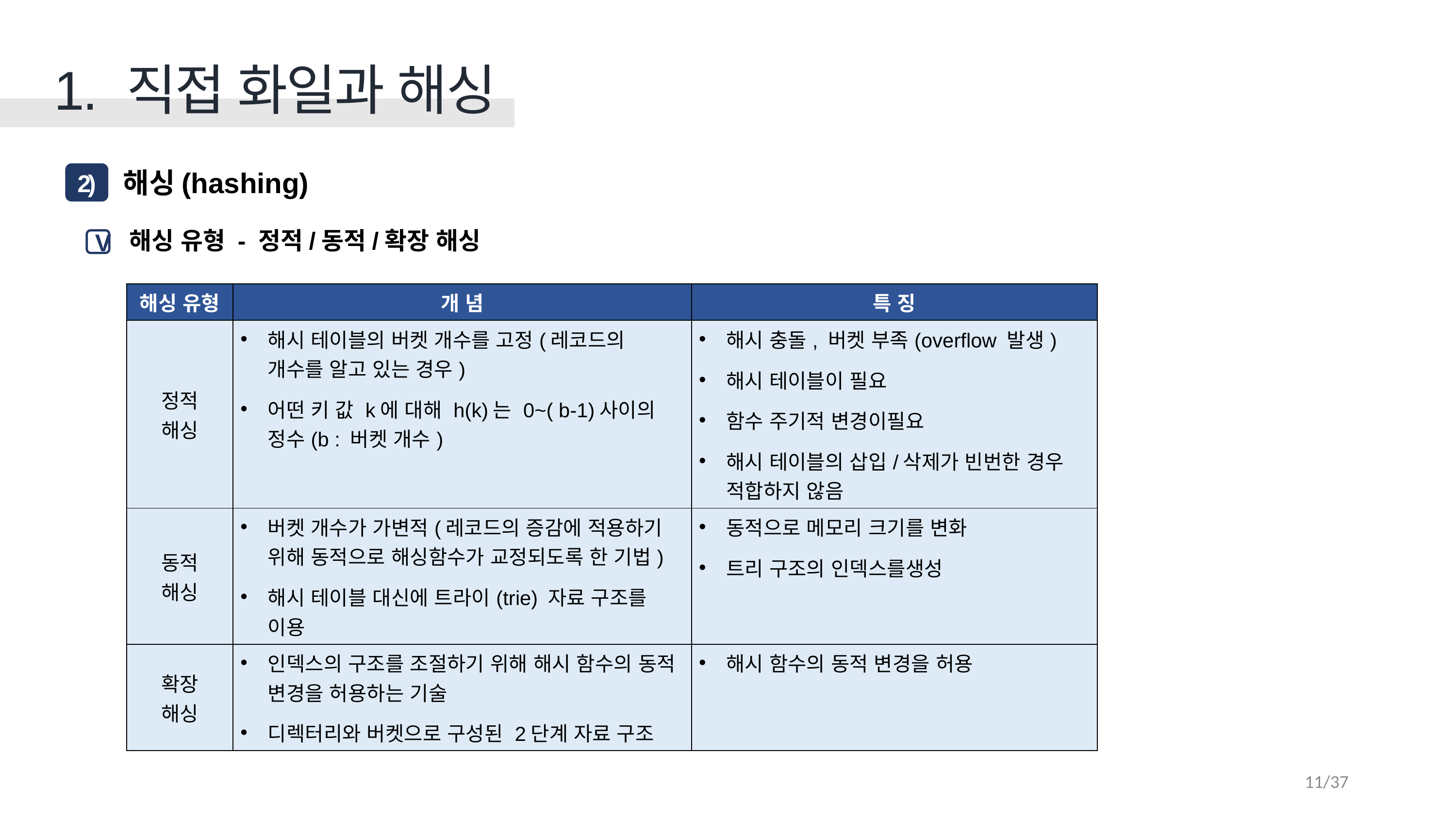

1. 직접 화일과 해싱

 해싱(hashing)
2)
 해싱 유형 - 정적/동적/확장 해싱

V
| 해싱 유형 | 개 념 | 특 징 |
| --- | --- | --- |
| 정적 해싱 | 해시 테이블의 버켓 개수를 고정(레코드의 개수를 알고 있는 경우) 어떤 키 값 k에 대해 h(k)는 0~( b-1)사이의 정수(b : 버켓 개수) | 해시 충돌, 버켓 부족(overflow 발생) 해시 테이블이 필요 함수 주기적 변경이필요 해시 테이블의 삽입/삭제가 빈번한 경우 적합하지 않음 |
| 동적 해싱 | 버켓 개수가 가변적(레코드의 증감에 적용하기 위해 동적으로 해싱함수가 교정되도록 한 기법) 해시 테이블 대신에 트라이(trie) 자료 구조를 이용 | 동적으로 메모리 크기를 변화 트리 구조의 인덱스를생성 |
| 확장 해싱 | 인덱스의 구조를 조절하기 위해 해시 함수의 동적 변경을 허용하는 기술 디렉터리와 버켓으로 구성된 2단계 자료 구조 | 해시 함수의 동적 변경을 허용 |
11/37